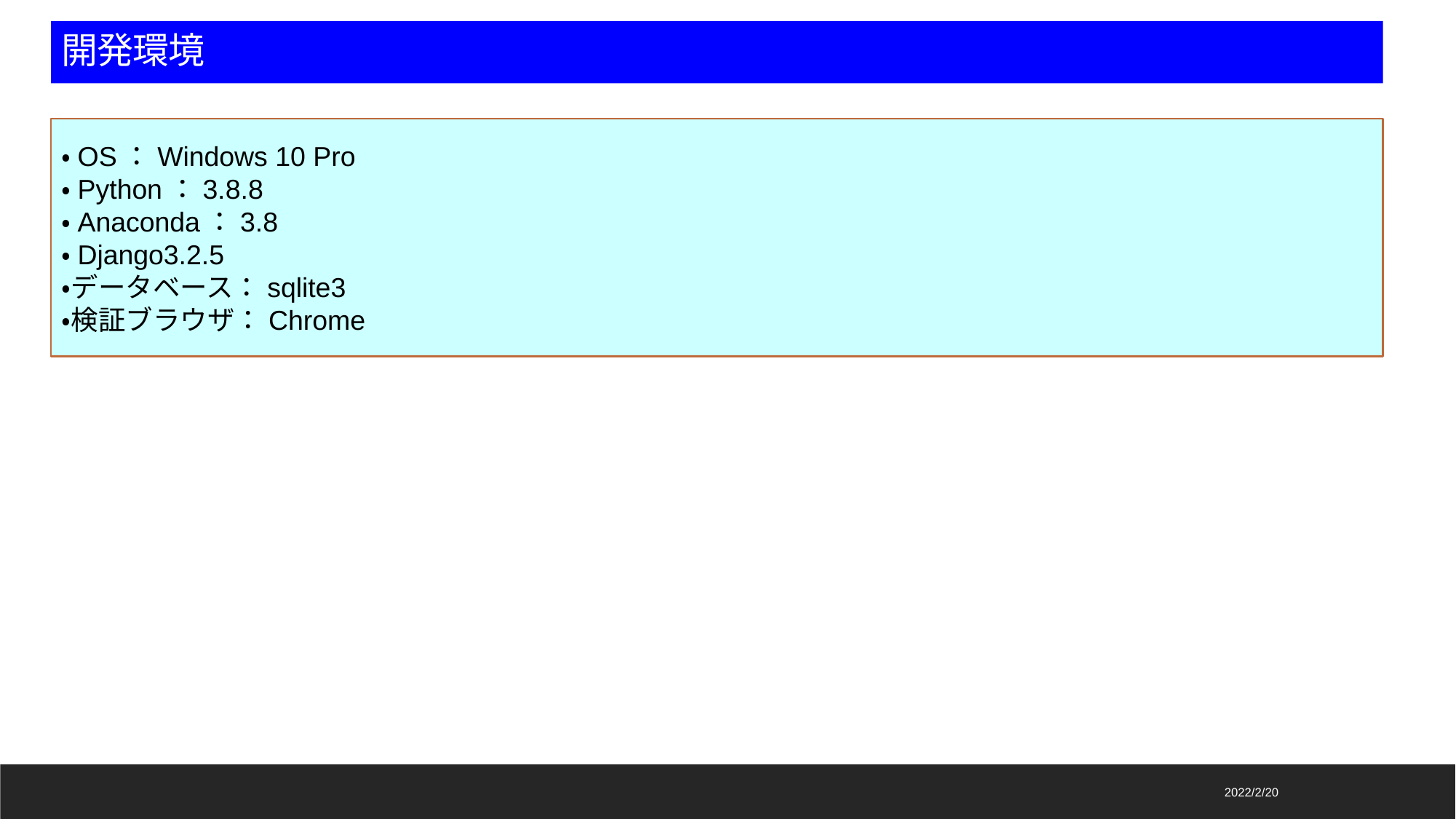

開発環境
・OS：Windows 10 Pro
・Python：3.8.8
・Anaconda：3.8
・Django3.2.5
・データベース：sqlite3
・検証ブラウザ：Chrome
2022/2/20